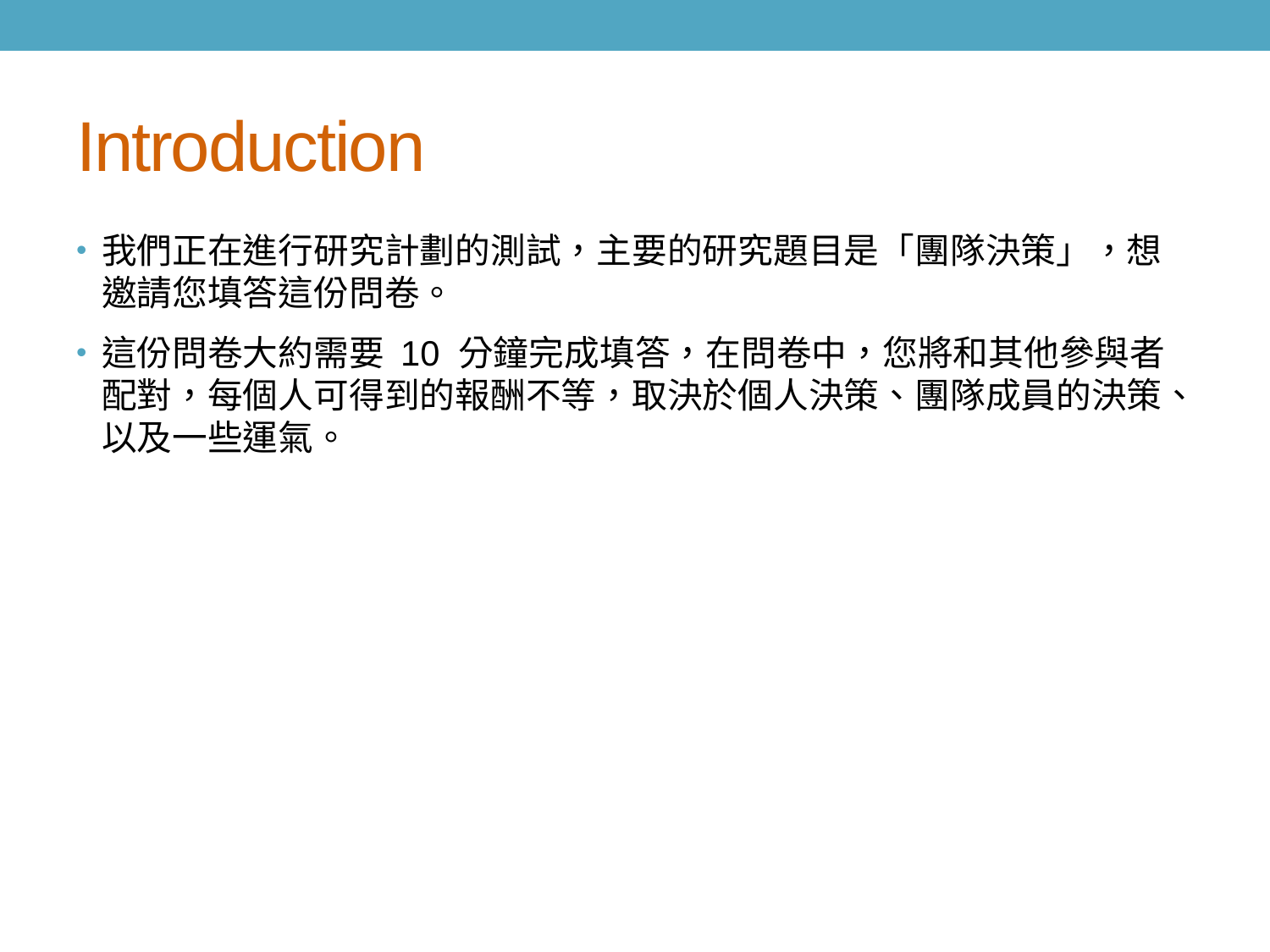

# Introduction
我們正在進行研究計劃的測試，主要的研究題目是「團隊決策」，想邀請您填答這份問卷。
這份問卷大約需要 10 分鐘完成填答，在問卷中，您將和其他參與者配對，每個人可得到的報酬不等，取決於個人決策、團隊成員的決策、以及一些運氣。